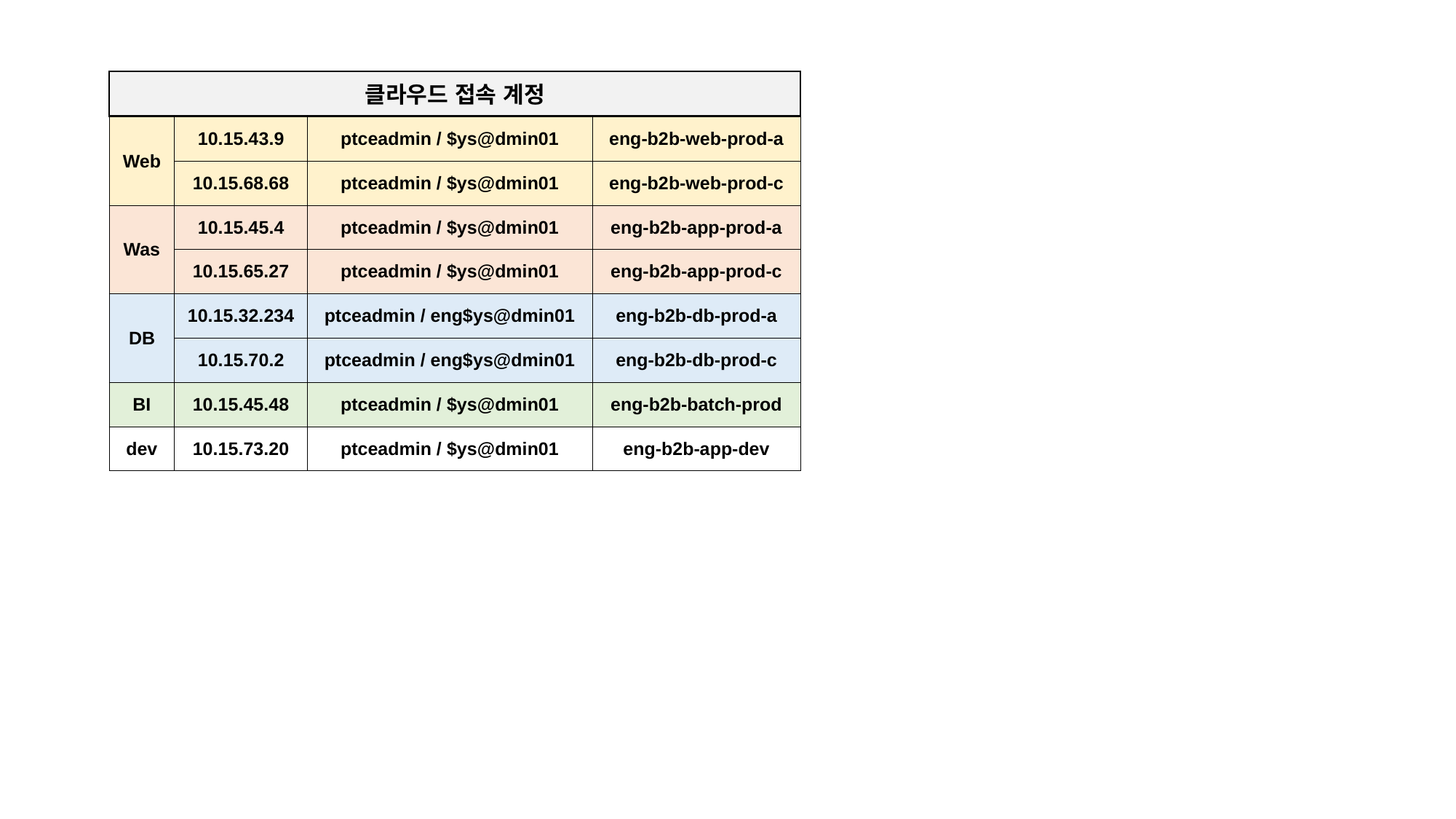

클라우드 접속 계정
| Web | 10.15.43.9 | ptceadmin / $ys@dmin01 | eng-b2b-web-prod-a |
| --- | --- | --- | --- |
|  | 10.15.68.68 | ptceadmin / $ys@dmin01 | eng-b2b-web-prod-c |
| Was | 10.15.45.4 | ptceadmin / $ys@dmin01 | eng-b2b-app-prod-a |
|  | 10.15.65.27 | ptceadmin / $ys@dmin01 | eng-b2b-app-prod-c |
| DB | 10.15.32.234 | ptceadmin / eng$ys@dmin01 | eng-b2b-db-prod-a |
|  | 10.15.70.2 | ptceadmin / eng$ys@dmin01 | eng-b2b-db-prod-c |
| BI | 10.15.45.48 | ptceadmin / $ys@dmin01 | eng-b2b-batch-prod |
| dev | 10.15.73.20 | ptceadmin / $ys@dmin01 | eng-b2b-app-dev |